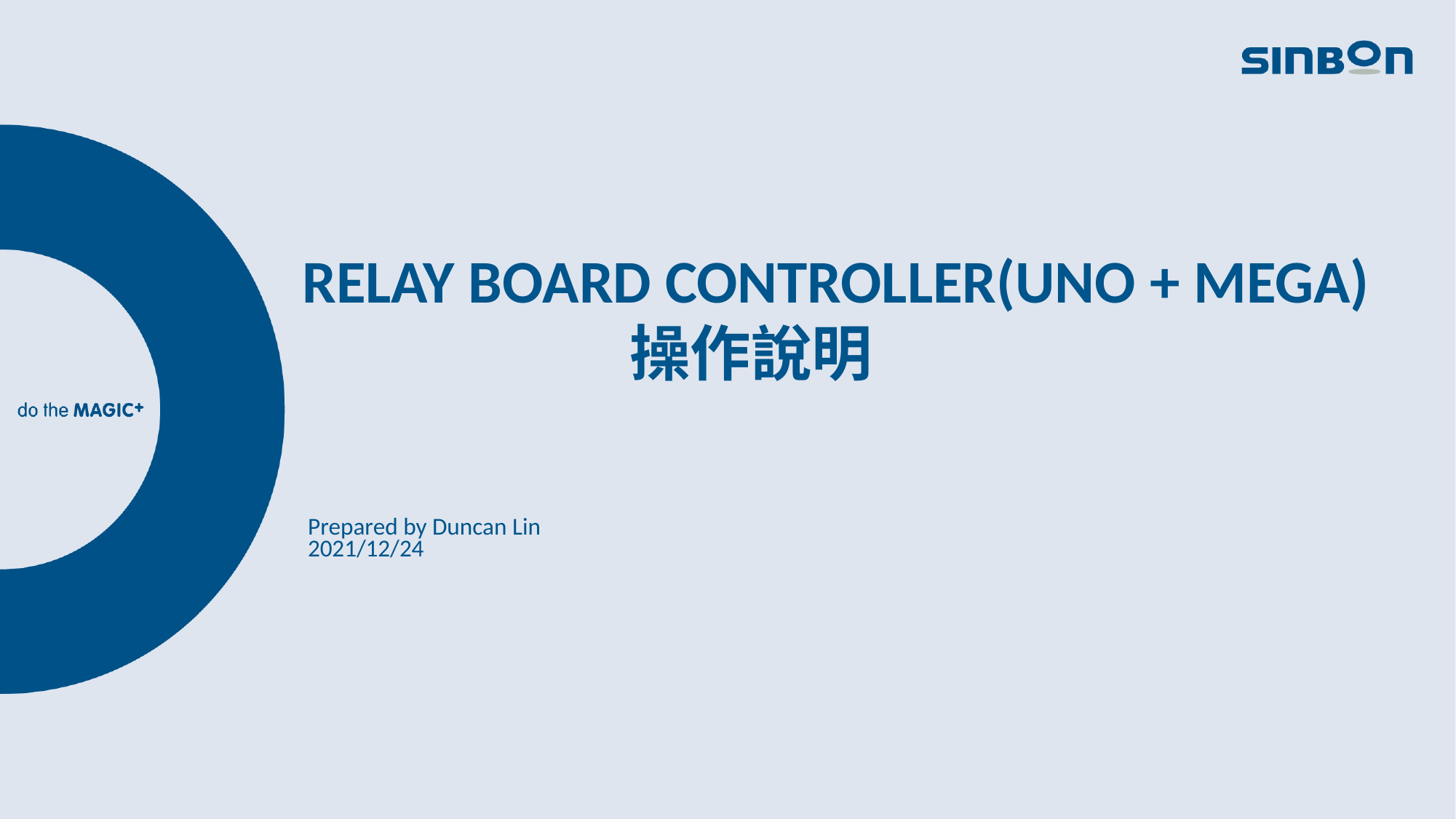

# Relay Board Controller(UNO + MeGA) 操作說明
Prepared by Duncan Lin
2021/12/24